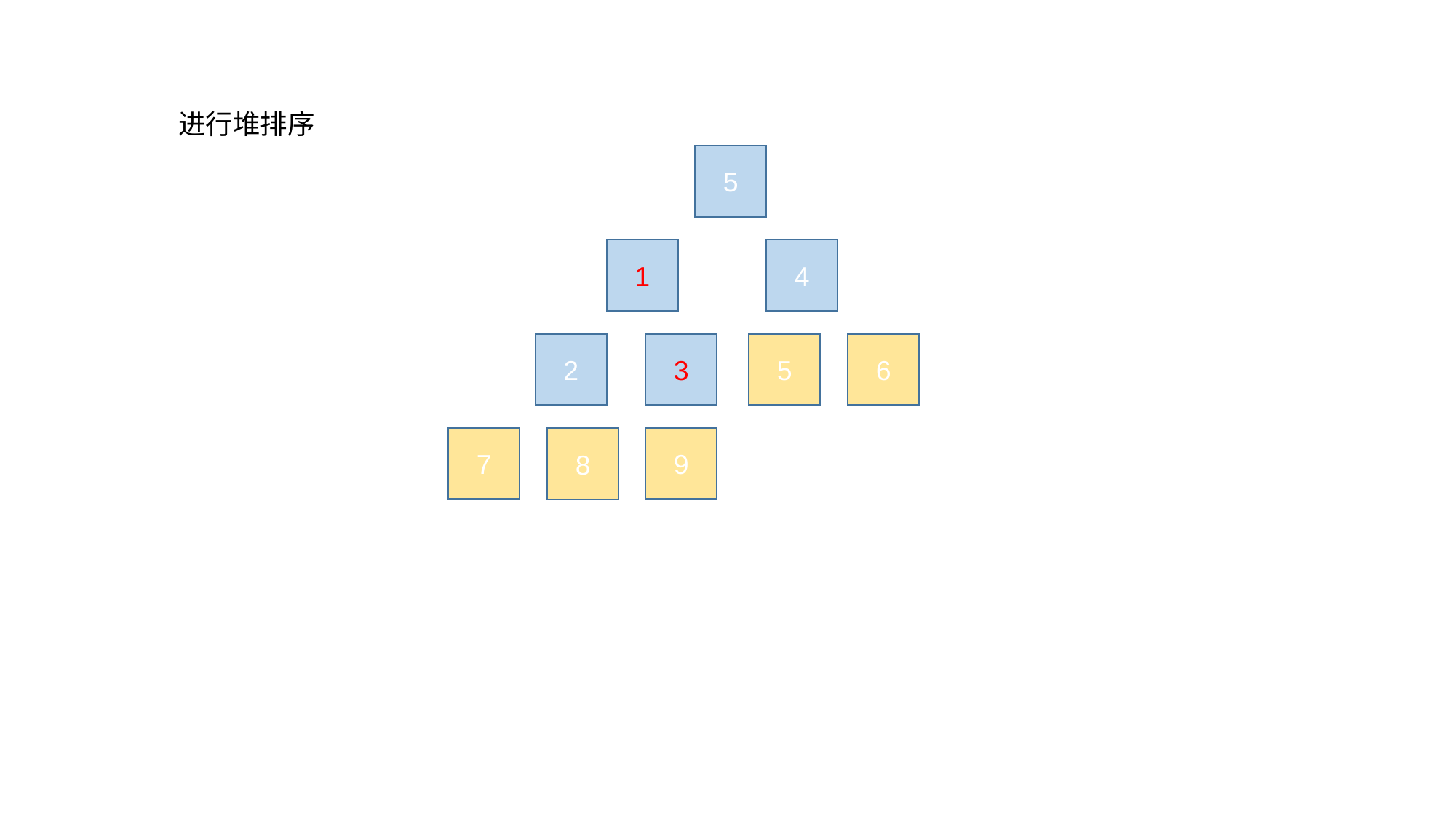

进行堆排序
5
1
4
2
3
5
6
7
9
8